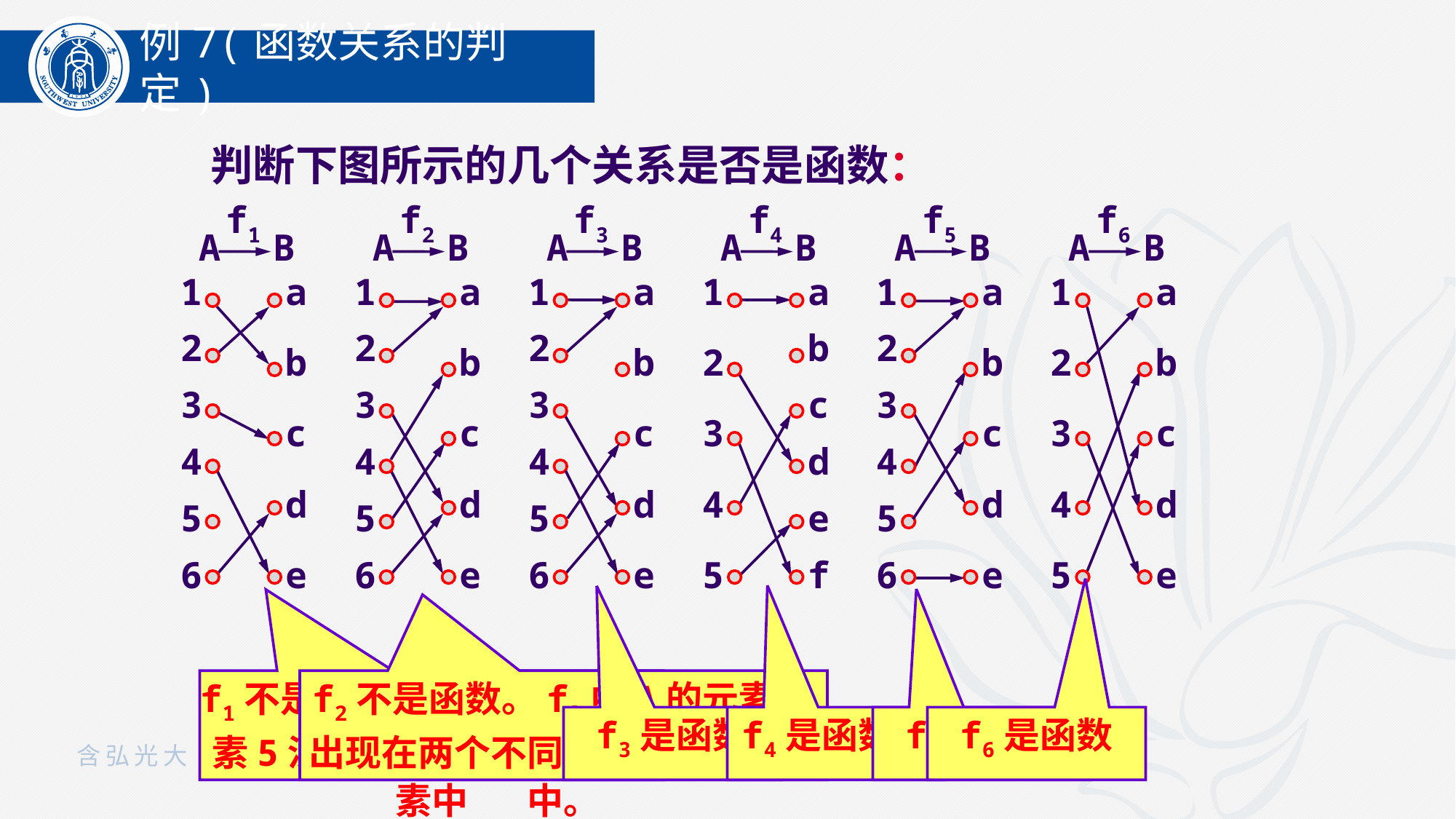

例7(函数关系的判定)
判断下图所示的几个关系是否是函数：
f1
A
B

1
a

2
b

3
c

4

d
5

6
e

f2
A
B

1
a

2
b

3

c

4

d
5

6
e

f3
A
B

1
a

2
b

3
c

4

d
5

6
e

f4
A
B

1
a

b
2

c

3

d

4
e

5
f

f5
A
B

1
a

2
b

3
c

4

d
5

6
e

f6
A
B

1
a

2
b

3
c

4
d

5
e

f1不是函数。因f1中A的元素5没出现在序偶的第一元素中
f2不是函数。f2中A的元素4出现在两个不同序偶的第一元素中。
f3是函数
f4是函数。
f5是函数
f6是函数